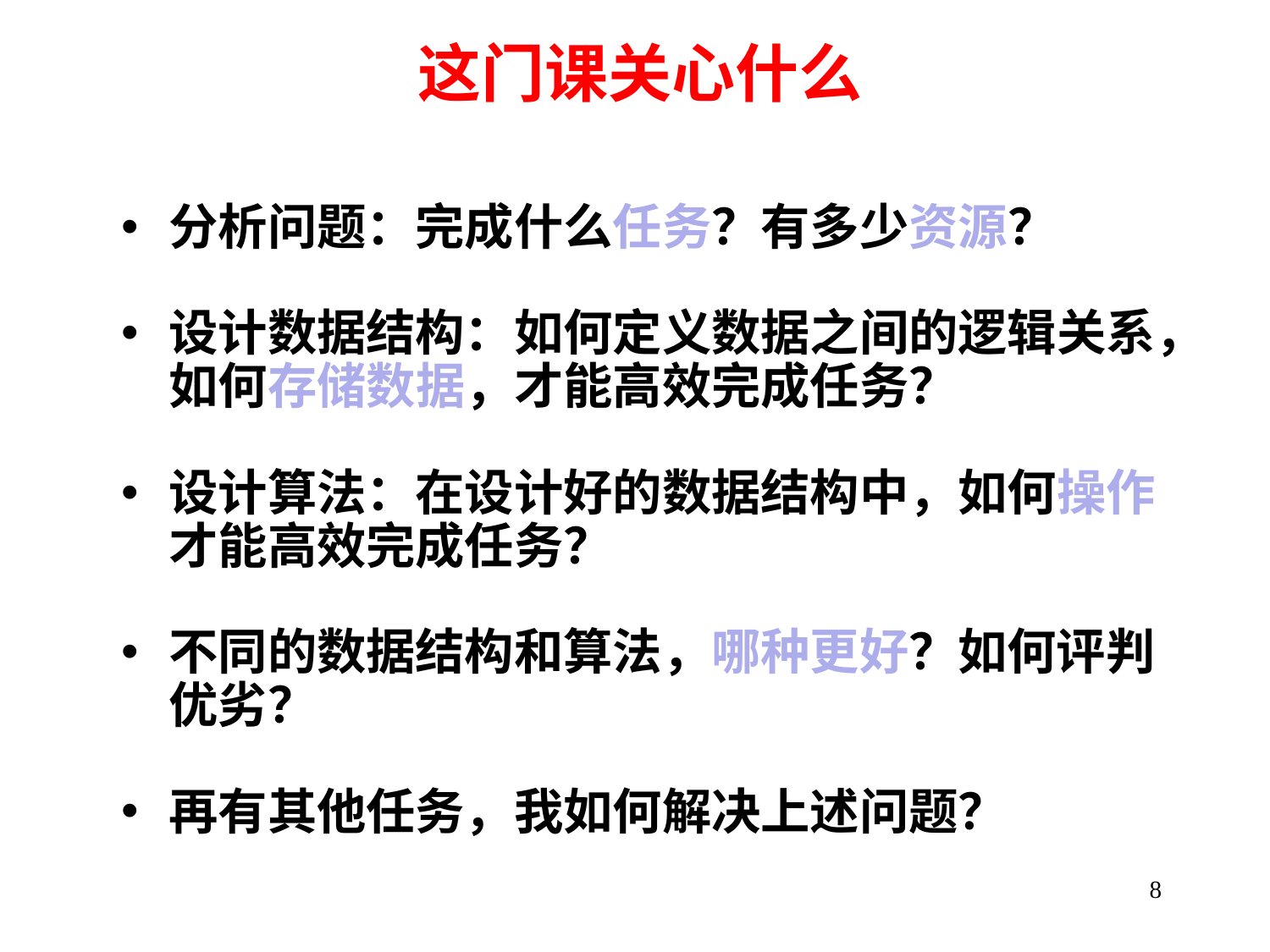

这门课关心什么
分析问题：完成什么任务？有多少资源？
设计数据结构：如何定义数据之间的逻辑关系，如何存储数据，才能高效完成任务？
设计算法：在设计好的数据结构中，如何操作才能高效完成任务？
不同的数据结构和算法，哪种更好？如何评判优劣？
再有其他任务，我如何解决上述问题？
8